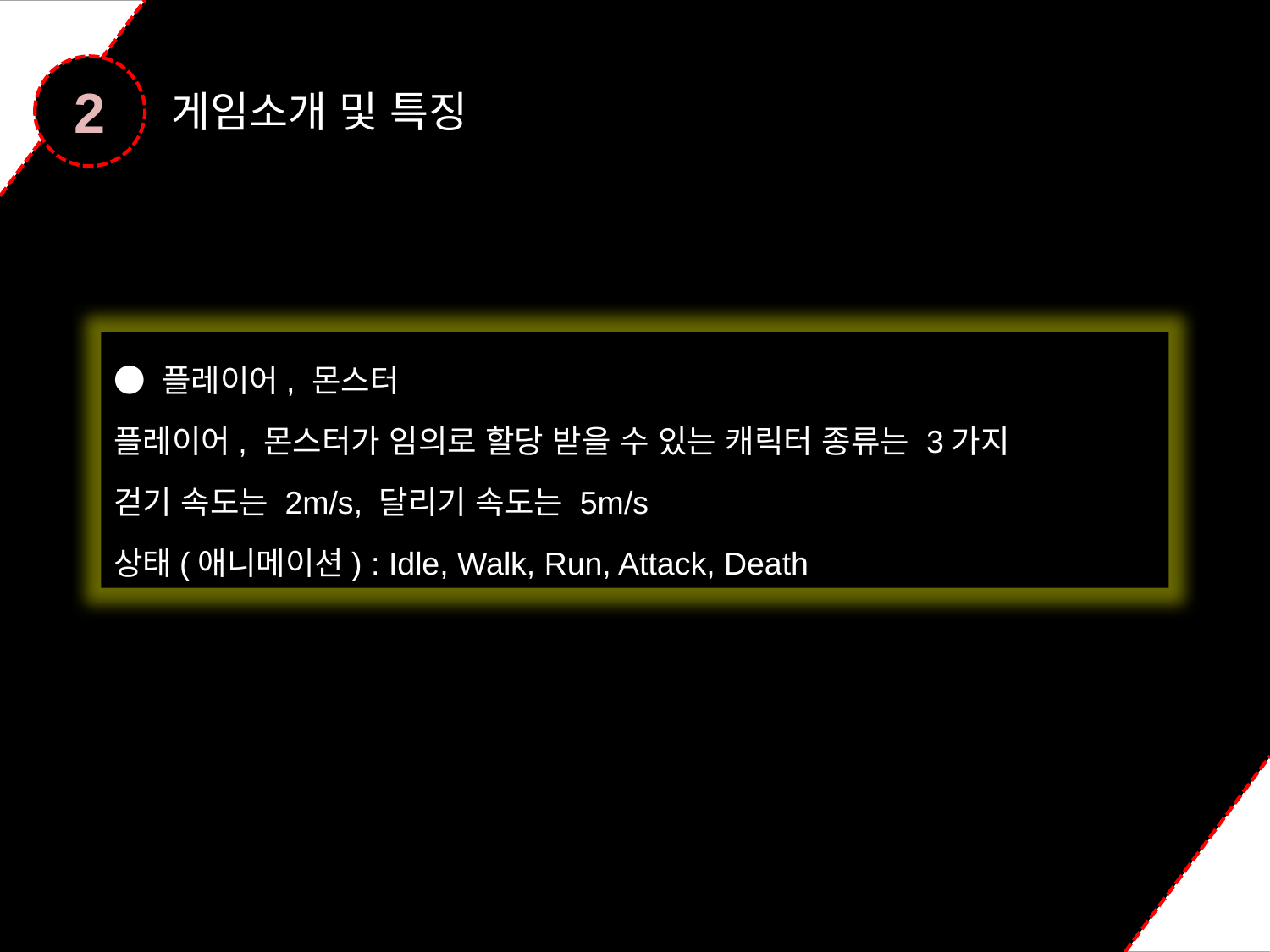

2
게임소개 및 특징
● 플레이어, 몬스터
플레이어, 몬스터가 임의로 할당 받을 수 있는 캐릭터 종류는 3가지
걷기 속도는 2m/s, 달리기 속도는 5m/s
상태(애니메이션) : Idle, Walk, Run, Attack, Death